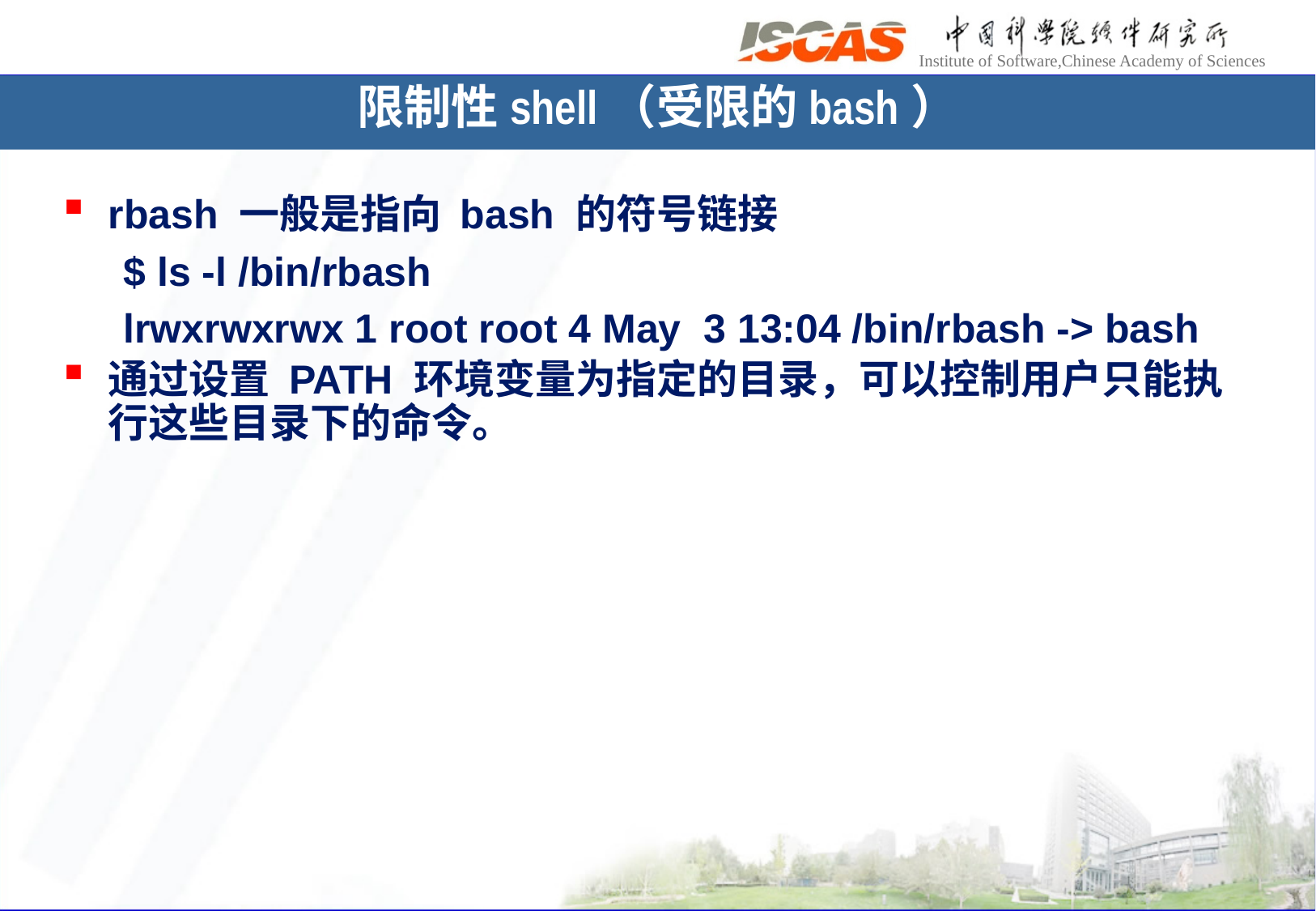

限制性shell（受限的bash）
rbash 一般是指向 bash 的符号链接
$ ls -l /bin/rbash
lrwxrwxrwx 1 root root 4 May  3 13:04 /bin/rbash -> bash
通过设置 PATH 环境变量为指定的目录，可以控制用户只能执行这些目录下的命令。